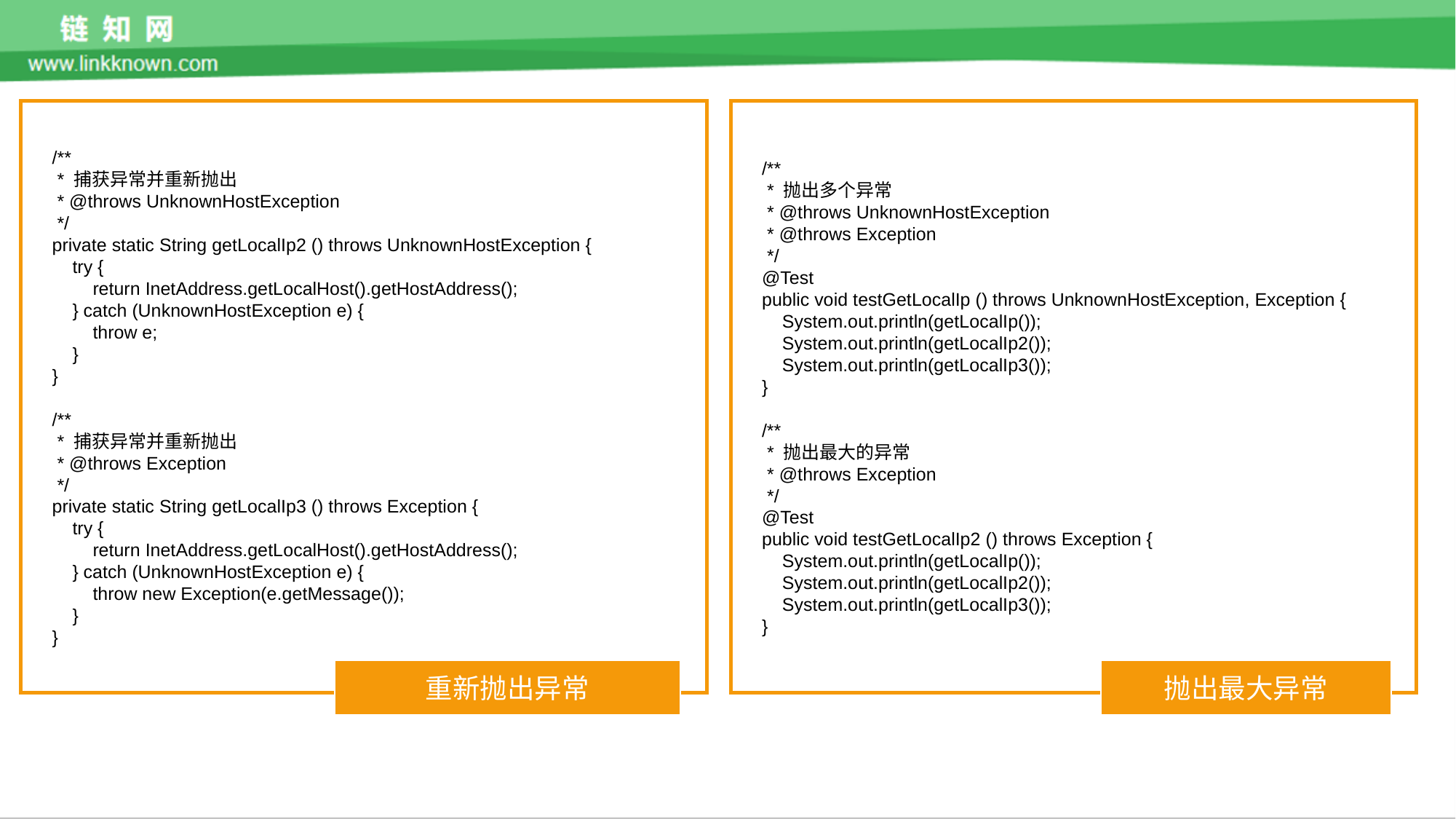

/**
     * 捕获异常并重新抛出
     * @throws UnknownHostException
     */
    private static String getLocalIp2 () throws UnknownHostException {
        try {
            return InetAddress.getLocalHost().getHostAddress();
        } catch (UnknownHostException e) {
            throw e;
        }
    }

    /**
     * 捕获异常并重新抛出
     * @throws Exception
     */
    private static String getLocalIp3 () throws Exception {
        try {
            return InetAddress.getLocalHost().getHostAddress();
        } catch (UnknownHostException e) {
            throw new Exception(e.getMessage());
        }
    }
    /**
     * 抛出多个异常
     * @throws UnknownHostException
     * @throws Exception
     */
    @Test
    public void testGetLocalIp () throws UnknownHostException, Exception {
        System.out.println(getLocalIp());
        System.out.println(getLocalIp2());
        System.out.println(getLocalIp3());
    }

    /**
     * 抛出最大的异常
     * @throws Exception
     */
    @Test
    public void testGetLocalIp2 () throws Exception {
        System.out.println(getLocalIp());
        System.out.println(getLocalIp2());
        System.out.println(getLocalIp3());
    }
重新抛出异常
抛出最大异常